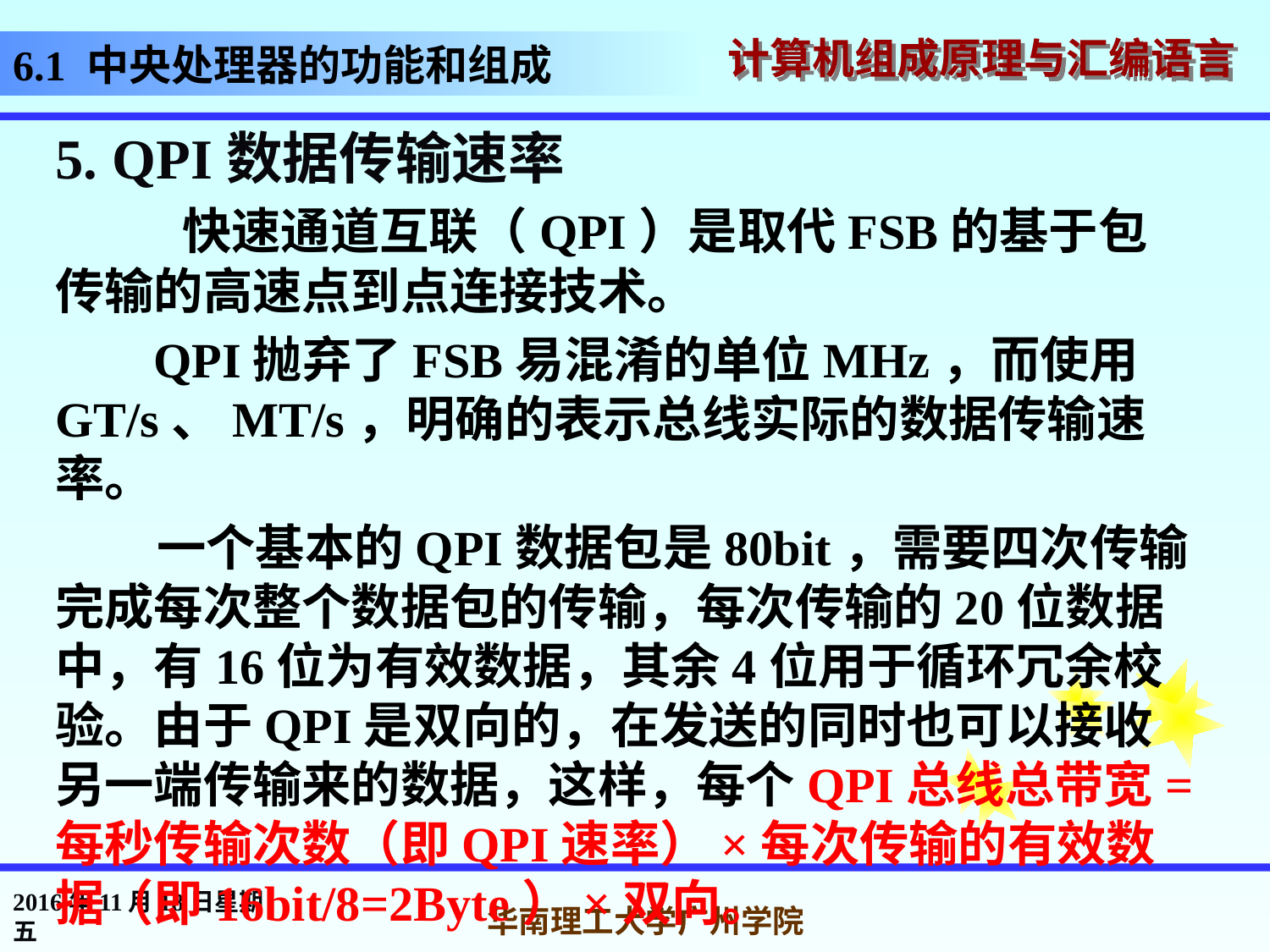

# 6.1 中央处理器的功能和组成
5. QPI数据传输速率
	快速通道互联（QPI）是取代FSB的基于包传输的高速点到点连接技术。
        QPI抛弃了FSB易混淆的单位MHz，而使用GT/s、MT/s，明确的表示总线实际的数据传输速率。
        一个基本的QPI数据包是80bit，需要四次传输完成每次整个数据包的传输，每次传输的20位数据中，有16位为有效数据，其余4位用于循环冗余校验。由于QPI是双向的，在发送的同时也可以接收另一端传输来的数据，这样，每个QPI总线总带宽=每秒传输次数（即QPI速率）×每次传输的有效数据（即16bit/8=2Byte）×双向。
2016年11月18日星期五
华南理工大学广州学院